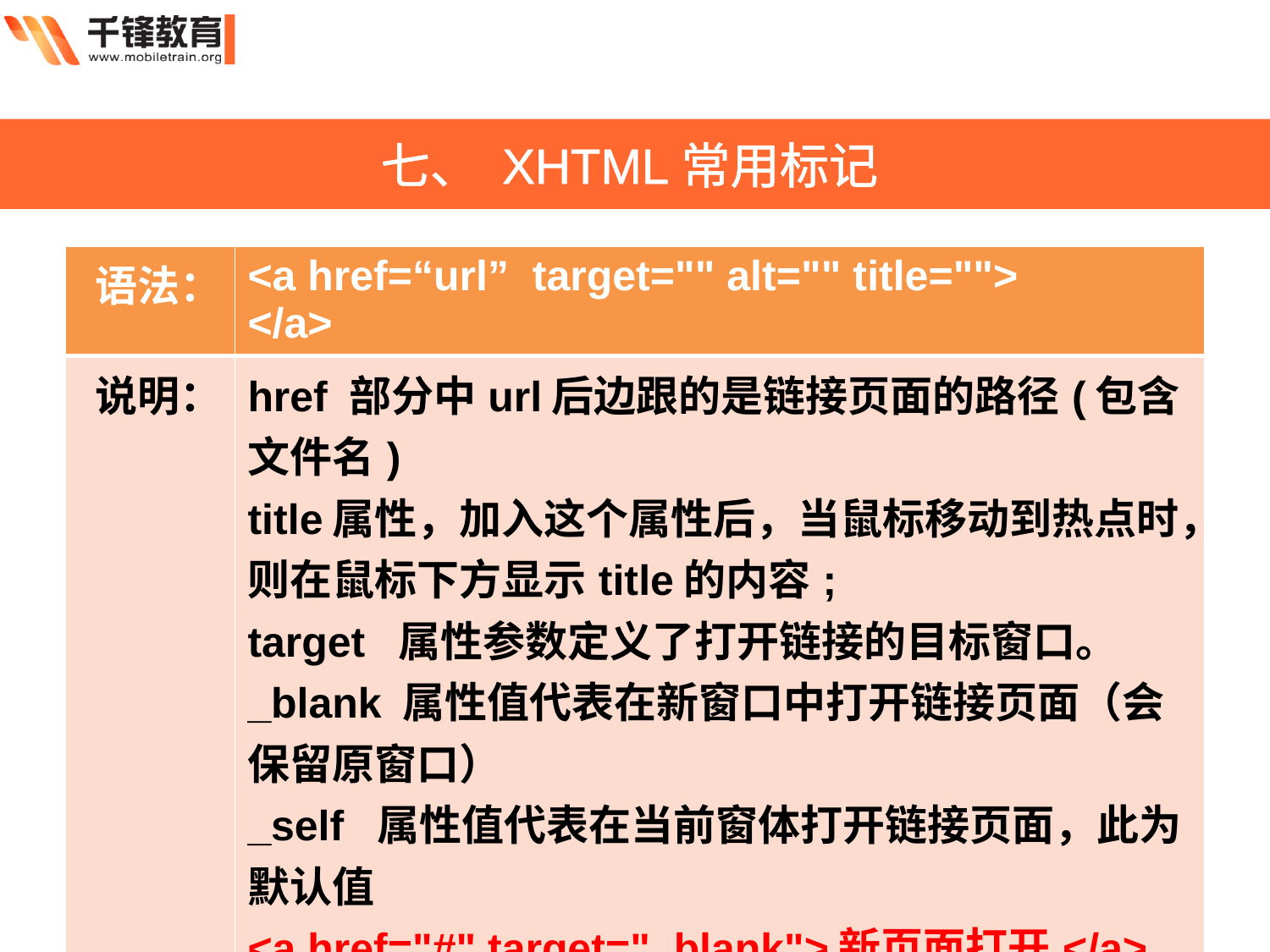

七、 XHTML常用标记
| 语法： | <a href=“url” target="" alt="" title=""> </a> |
| --- | --- |
| 说明： | href 部分中url后边跟的是链接页面的路径(包含文件名) title属性，加入这个属性后，当鼠标移动到热点时，则在鼠标下方显示title的内容; target 属性参数定义了打开链接的目标窗口。 \_blank 属性值代表在新窗口中打开链接页面（会保留原窗口） \_self 属性值代表在当前窗体打开链接页面，此为默认值 <a href="#" target="\_blank">新页面打开</a> |